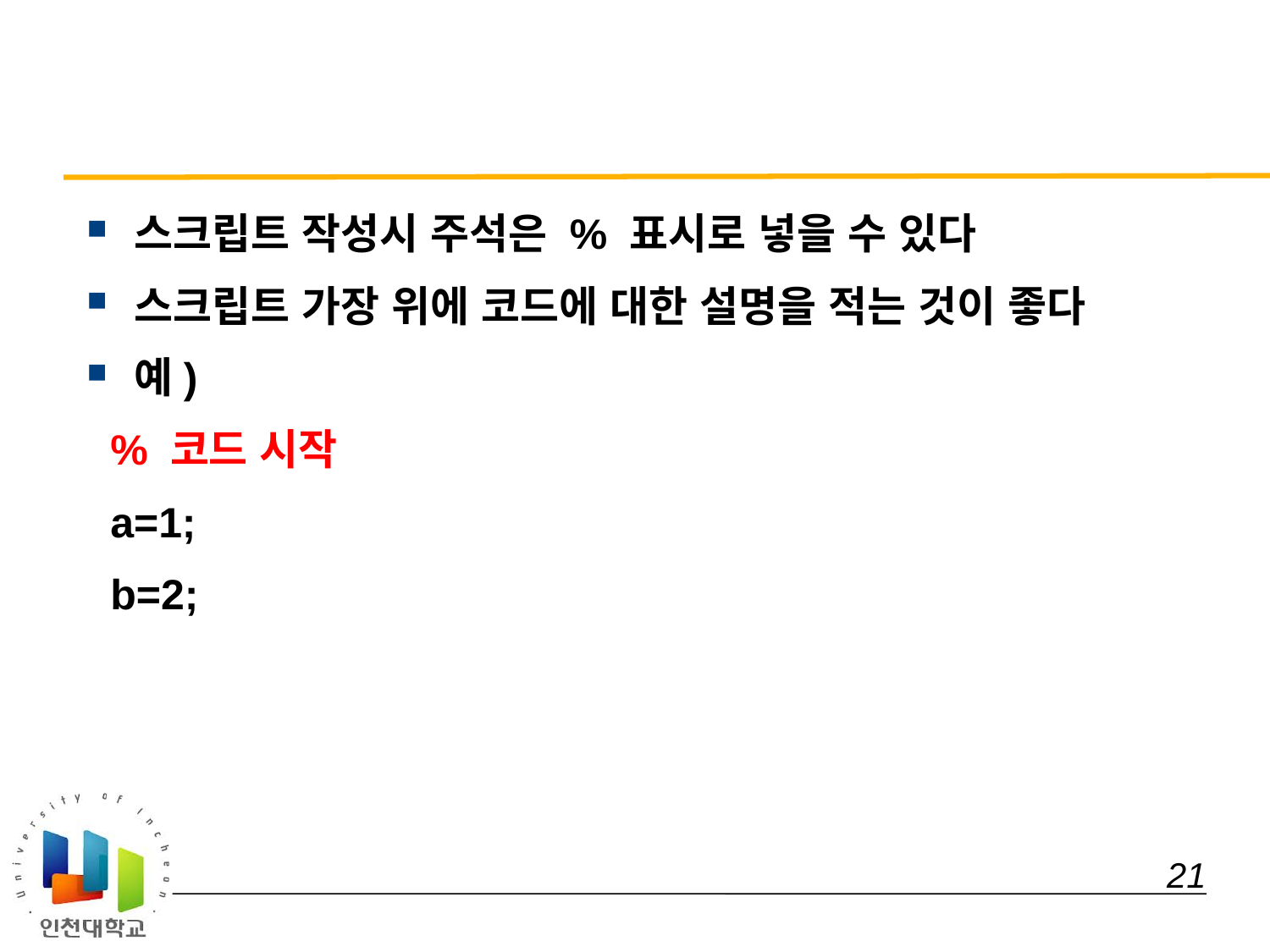

#
스크립트 작성시 주석은 % 표시로 넣을 수 있다
스크립트 가장 위에 코드에 대한 설명을 적는 것이 좋다
예)
  % 코드 시작
  a=1;
  b=2;

 21